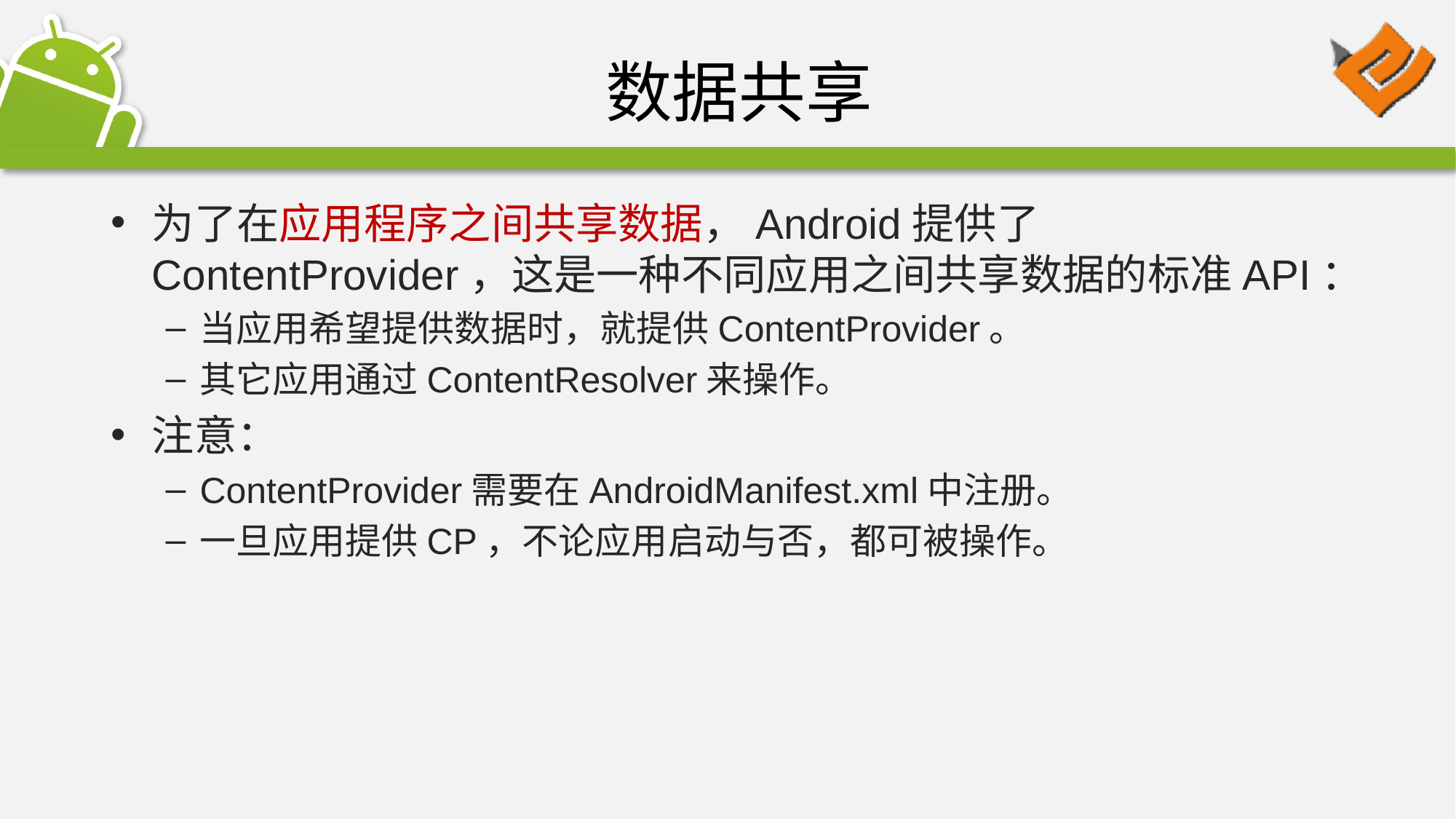

# 数据共享
为了在应用程序之间共享数据，Android提供了ContentProvider，这是一种不同应用之间共享数据的标准API：
当应用希望提供数据时，就提供ContentProvider。
其它应用通过ContentResolver来操作。
注意：
ContentProvider需要在AndroidManifest.xml中注册。
一旦应用提供CP，不论应用启动与否，都可被操作。